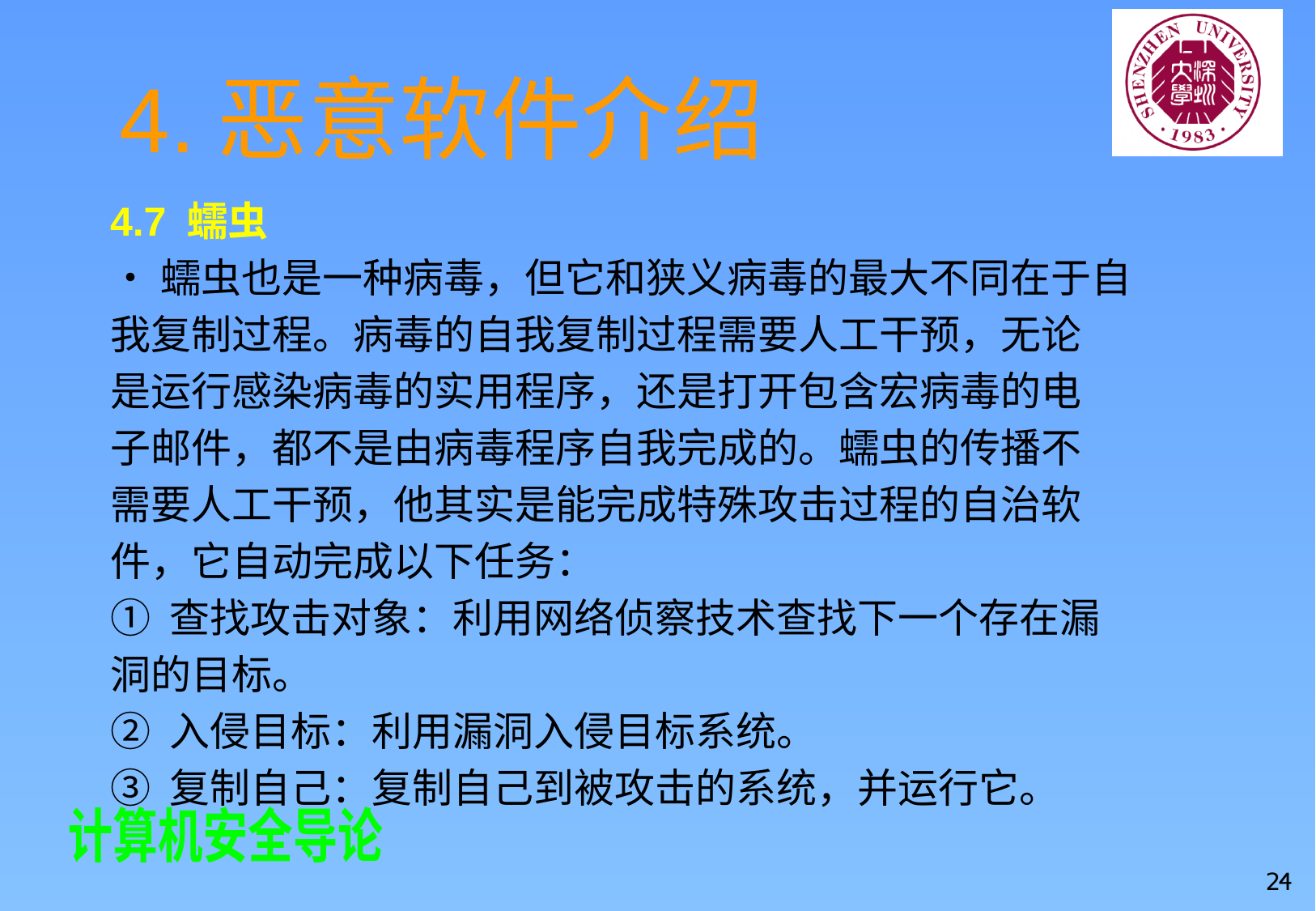

# 4.恶意软件介绍
4.7 蠕虫
•蠕虫也是一种病毒，但它和狭义病毒的最大不同在于自
我复制过程。病毒的自我复制过程需要人工干预，无论
是运行感染病毒的实用程序，还是打开包含宏病毒的电
子邮件，都不是由病毒程序自我完成的。蠕虫的传播不
需要人工干预，他其实是能完成特殊攻击过程的自治软
件，它自动完成以下任务：
① 查找攻击对象：利用网络侦察技术查找下一个存在漏
洞的目标。
② 入侵目标：利用漏洞入侵目标系统。
③ 复制自己：复制自己到被攻击的系统，并运行它。
24